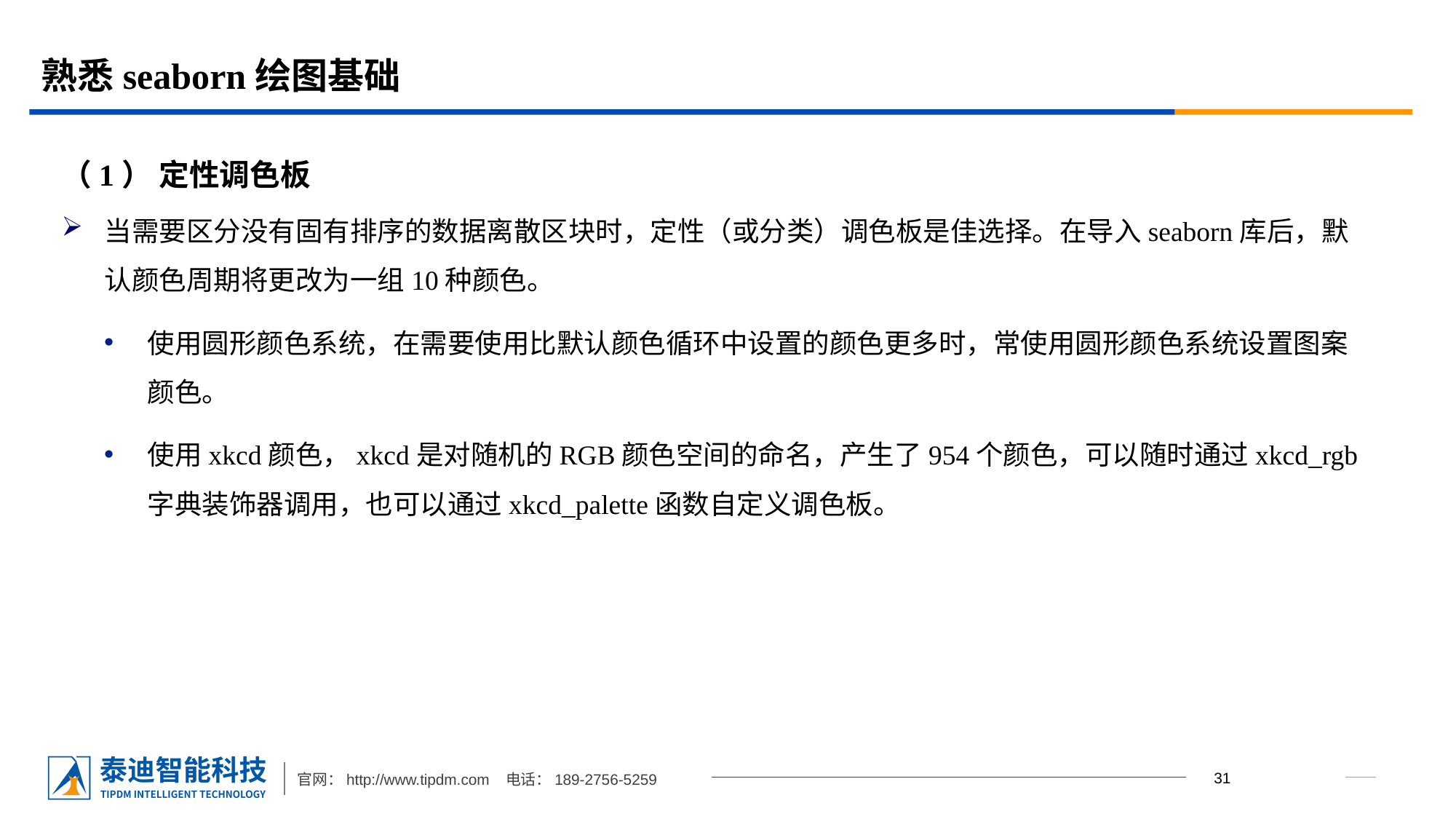

# 熟悉seaborn绘图基础
（1） 定性调色板
当需要区分没有固有排序的数据离散区块时，定性（或分类）调色板是佳选择。在导入seaborn库后，默认颜色周期将更改为一组10种颜色。
使用圆形颜色系统，在需要使用比默认颜色循环中设置的颜色更多时，常使用圆形颜色系统设置图案颜色。
使用xkcd颜色，xkcd是对随机的RGB颜色空间的命名，产生了954个颜色，可以随时通过xkcd_rgb字典装饰器调用，也可以通过xkcd_palette函数自定义调色板。